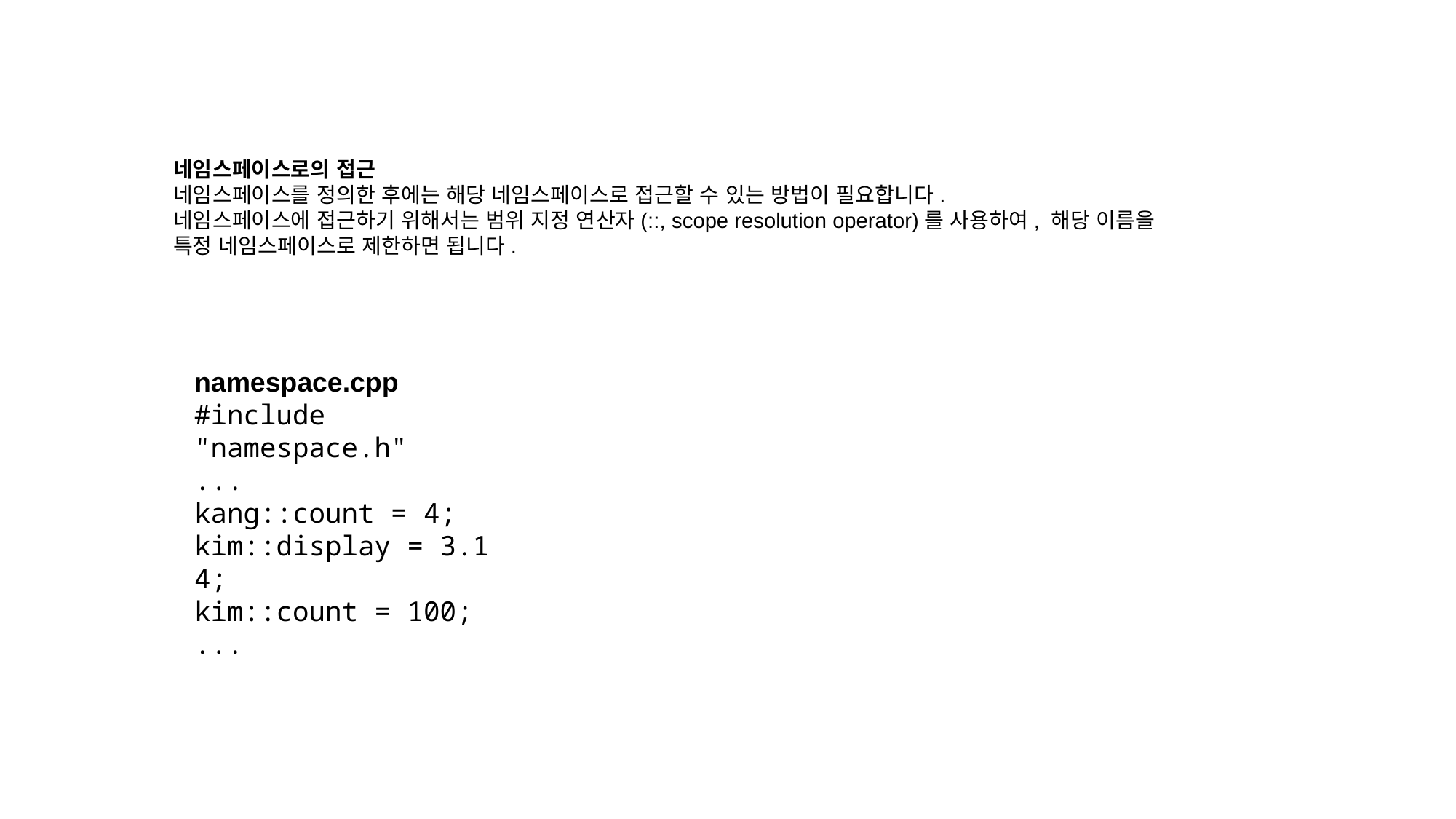

네임스페이스로의 접근
네임스페이스를 정의한 후에는 해당 네임스페이스로 접근할 수 있는 방법이 필요합니다.
네임스페이스에 접근하기 위해서는 범위 지정 연산자(::, scope resolution operator)를 사용하여, 해당 이름을 특정 네임스페이스로 제한하면 됩니다.
namespace.cpp
#include "namespace.h"
...
kang::count = 4;
kim::display = 3.14;
kim::count = 100;
...